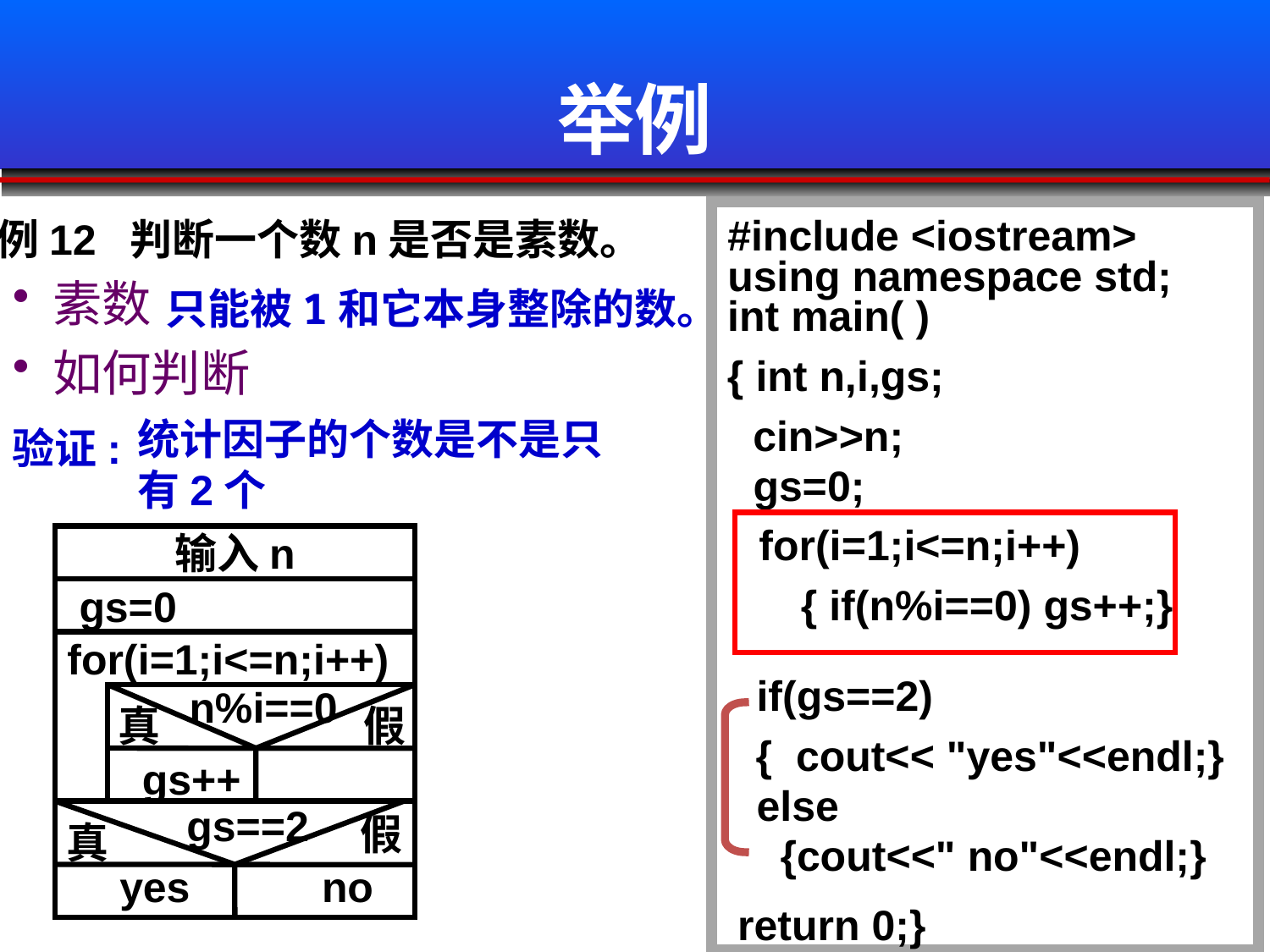

# 举例

#include <iostream>
例12  判断一个数n是否是素数。
using namespace std;
 素数
只能被1和它本身整除的数。
int main( )
 如何判断
{ int n,i,gs;
   cin>>n;
统计因子的个数是不是只有2个
验证:
   gs=0;
 for(i=1;i<=n;i++)

输入n
 { if(n%i==0) gs++;}
 gs=0
for(i=1;i<=n;i++)

     if(gs==2)
n%i==0

真
假

   {  cout<< "yes"<<endl;}
gs++

     else
gs==2

假
真
{cout<<" no"<<endl;}
yes
no

return 0;}